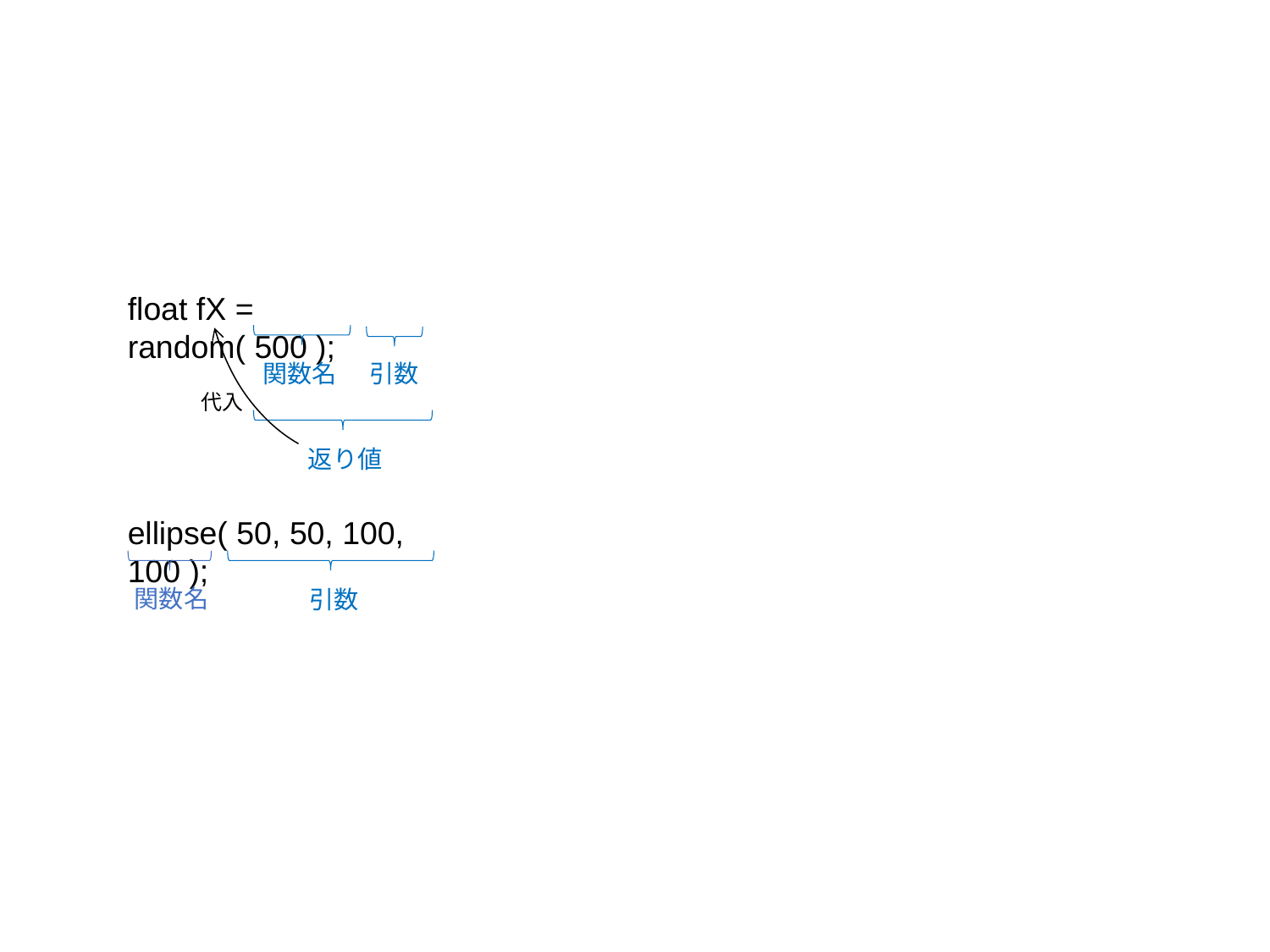

#
float fX = random( 500 );

関数名
引数
代入
返り値

ellipse( 50, 50, 100, 100 );

関数名
引数